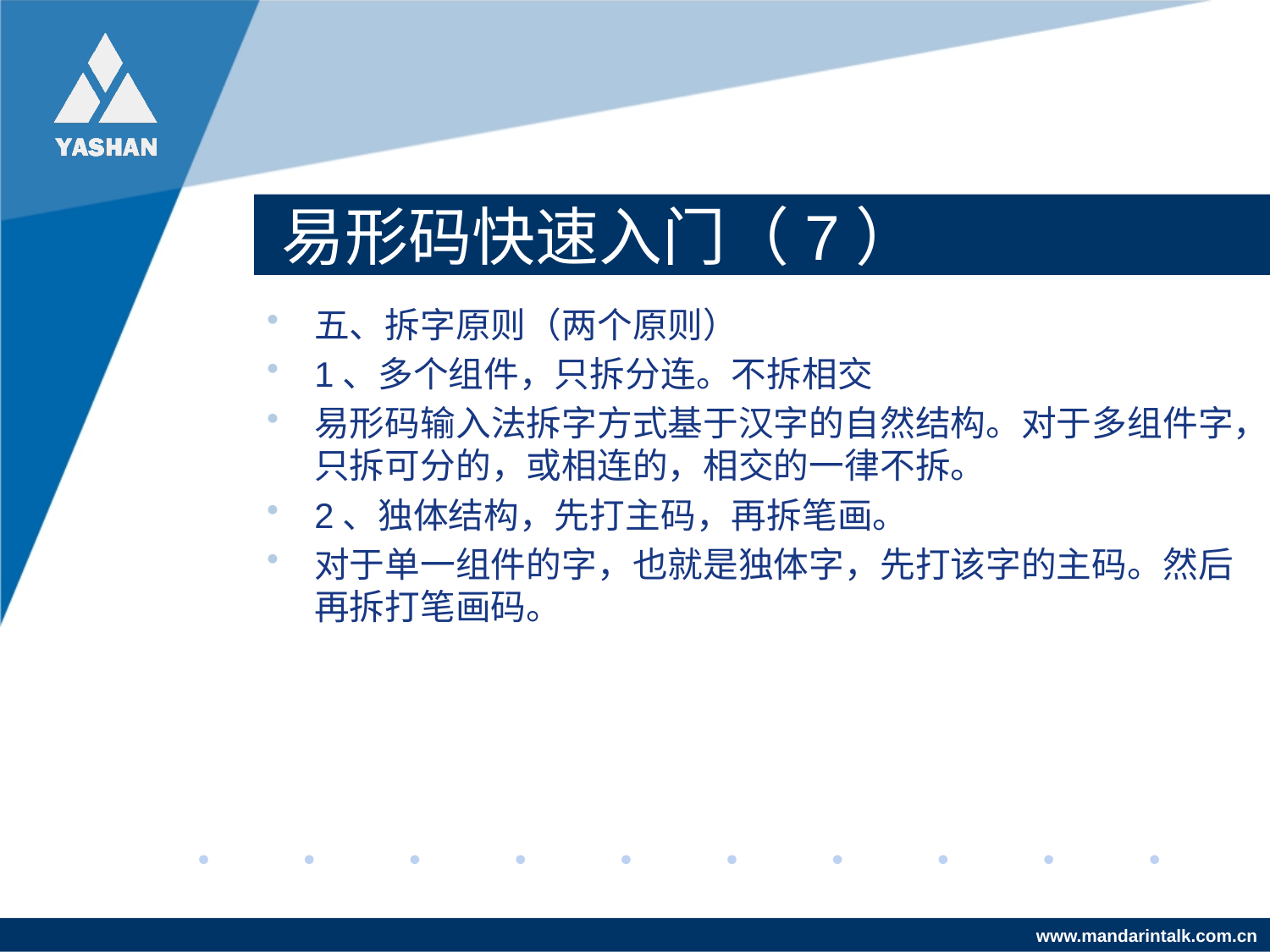

# 易形码快速入门（7）
五、拆字原则（两个原则）
1、多个组件，只拆分连。不拆相交
易形码输入法拆字方式基于汉字的自然结构。对于多组件字，只拆可分的，或相连的，相交的一律不拆。
2、独体结构，先打主码，再拆笔画。
对于单一组件的字，也就是独体字，先打该字的主码。然后再拆打笔画码。